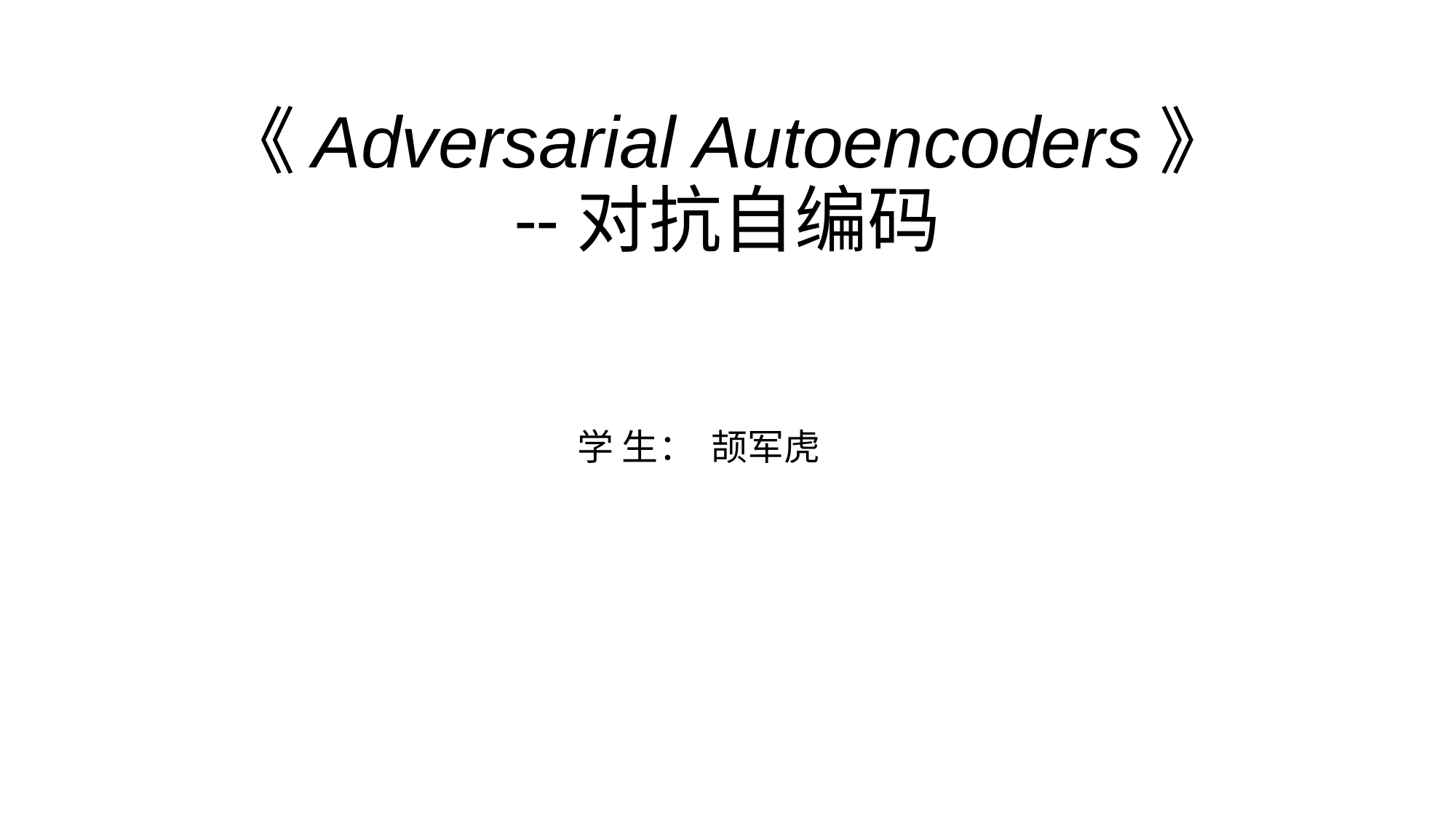

# 《Adversarial Autoencoders》 --对抗自编码
学 生：  颉军虎